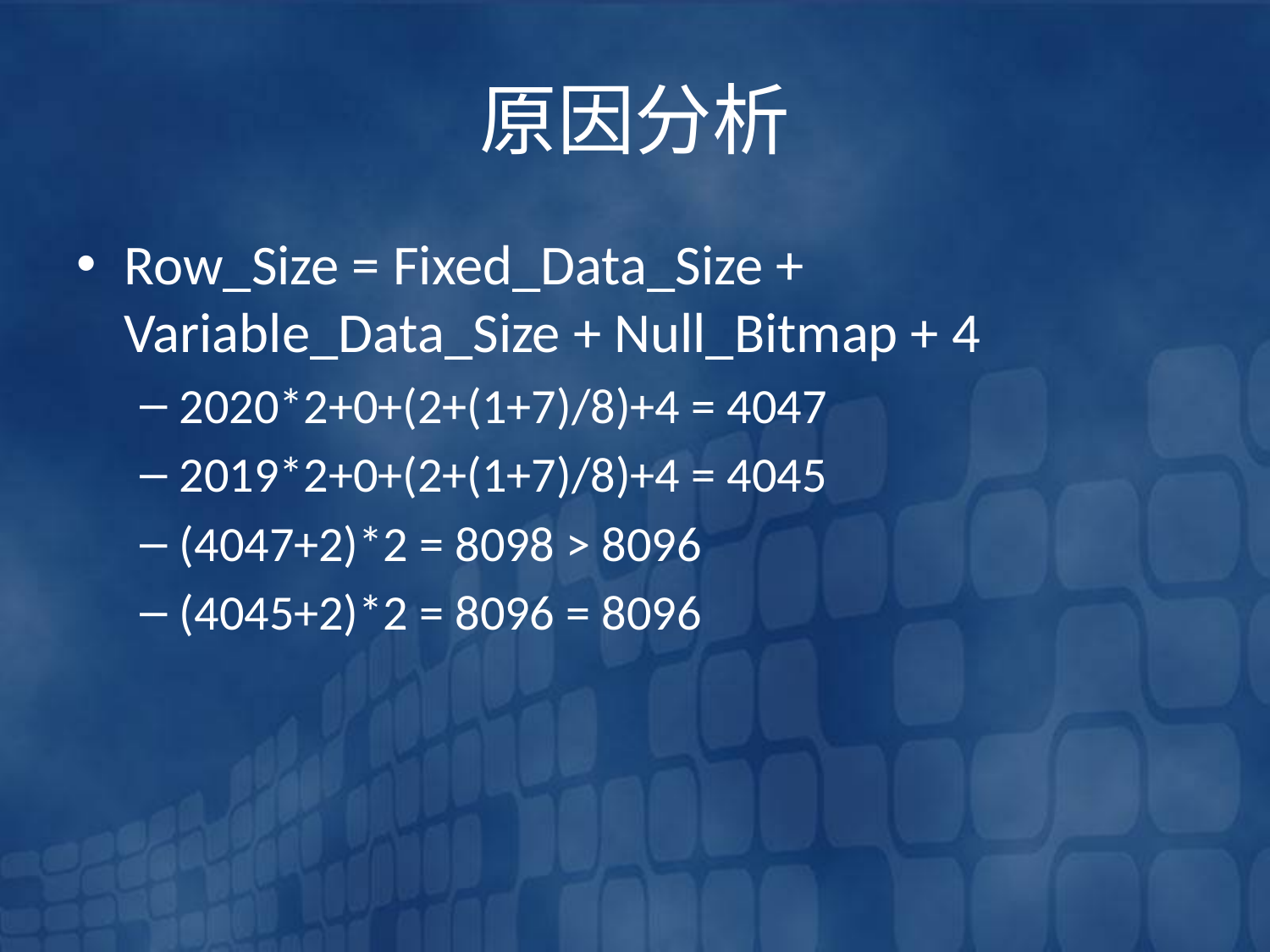

# 原因分析
Row_Size = Fixed_Data_Size + Variable_Data_Size + Null_Bitmap + 4
2020*2+0+(2+(1+7)/8)+4 = 4047
2019*2+0+(2+(1+7)/8)+4 = 4045
(4047+2)*2 = 8098 > 8096
(4045+2)*2 = 8096 = 8096